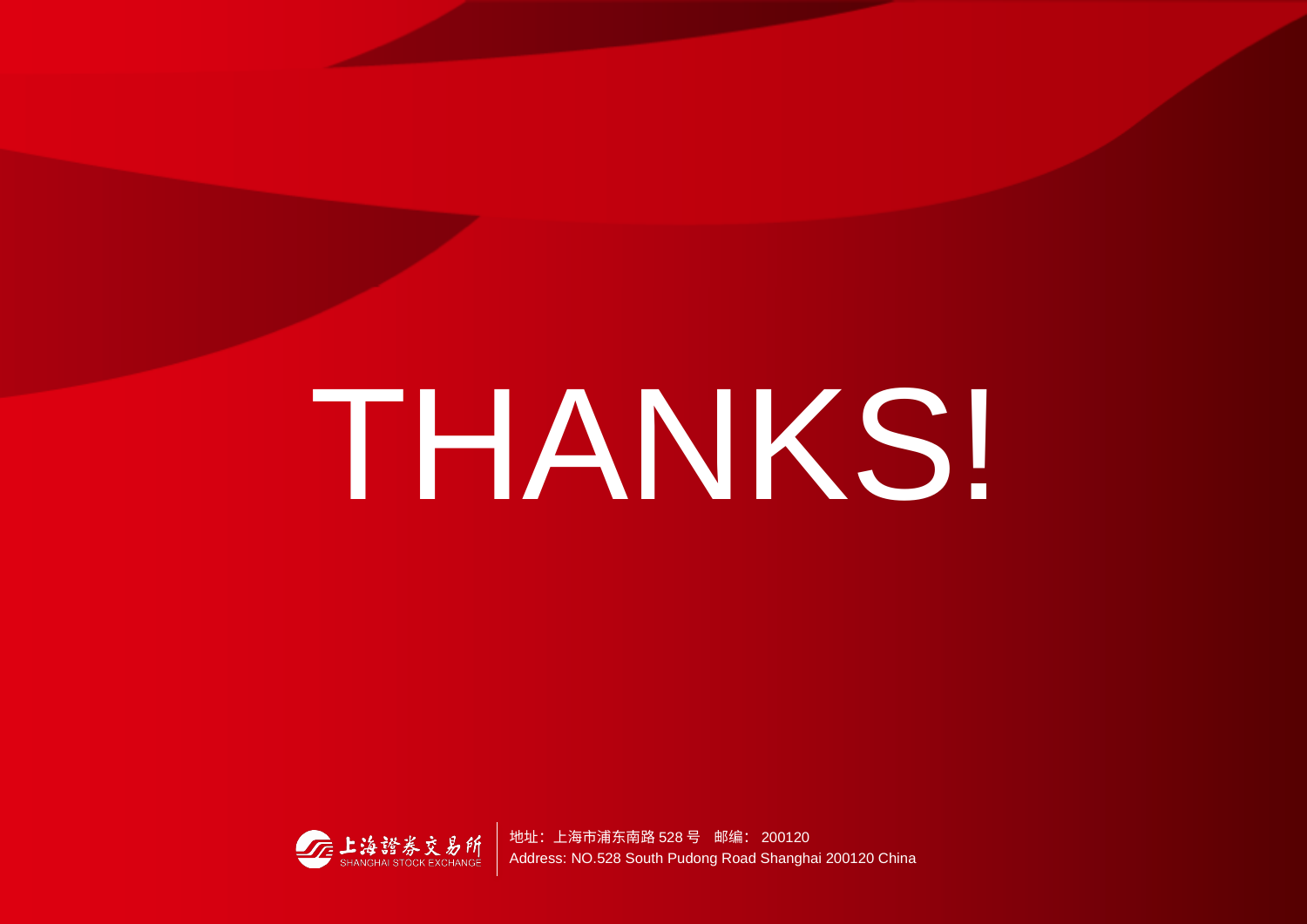

# THANKS!
地址：上海市浦东南路528号    邮编：200120
Address: NO.528 South Pudong Road Shanghai 200120 China